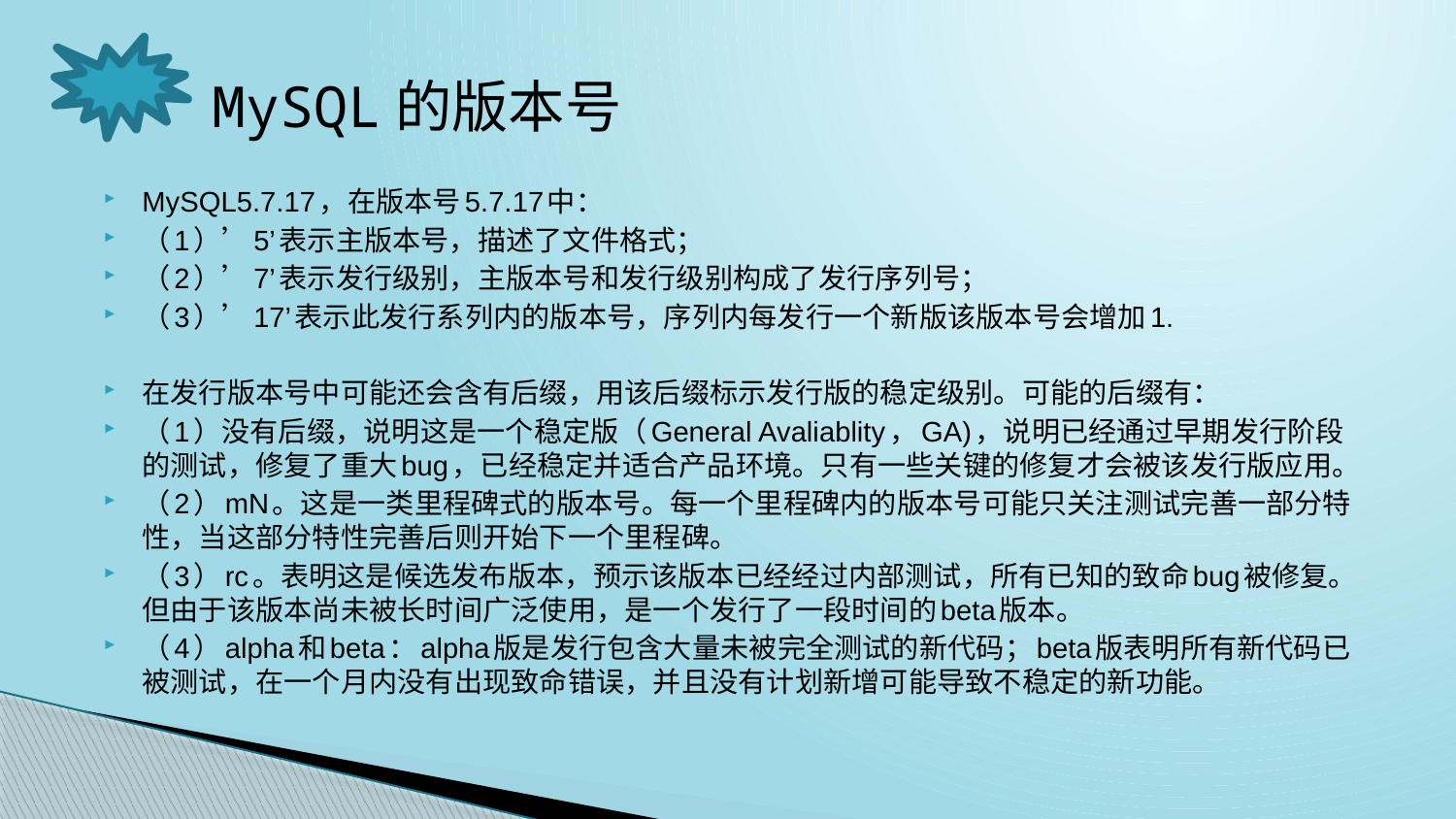

# MySQL的版本号

MySQL5.7.17，在版本号5.7.17中：
（1）’5’表示主版本号，描述了文件格式；
（2）’7’表示发行级别，主版本号和发行级别构成了发行序列号；
（3）’17’表示此发行系列内的版本号，序列内每发行一个新版该版本号会增加1.

在发行版本号中可能还会含有后缀，用该后缀标示发行版的稳定级别。可能的后缀有：
（1）没有后缀，说明这是一个稳定版（General Avaliablity，GA)，说明已经通过早期发行阶段的测试，修复了重大bug，已经稳定并适合产品环境。只有一些关键的修复才会被该发行版应用。
（2）mN。这是一类里程碑式的版本号。每一个里程碑内的版本号可能只关注测试完善一部分特性，当这部分特性完善后则开始下一个里程碑。
（3）rc。表明这是候选发布版本，预示该版本已经经过内部测试，所有已知的致命bug被修复。但由于该版本尚未被长时间广泛使用，是一个发行了一段时间的beta版本。
（4）alpha和beta：alpha版是发行包含大量未被完全测试的新代码；beta版表明所有新代码已被测试，在一个月内没有出现致命错误，并且没有计划新增可能导致不稳定的新功能。

7